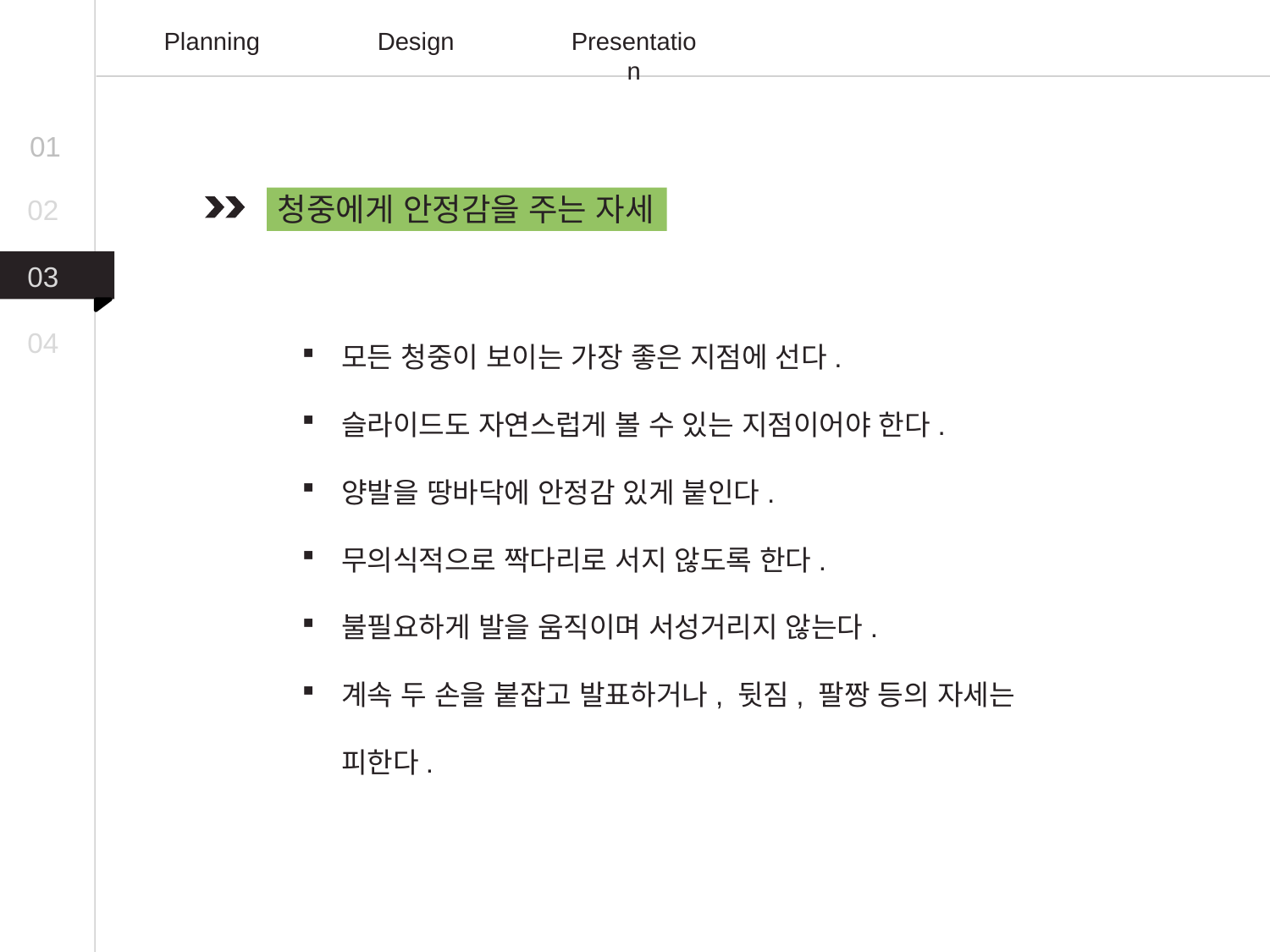

Planning
Design
Presentation
01
청중에게 안정감을 주는 자세
02

03

모든 청중이 보이는 가장 좋은 지점에 선다.
슬라이드도 자연스럽게 볼 수 있는 지점이어야 한다.
양발을 땅바닥에 안정감 있게 붙인다.
무의식적으로 짝다리로 서지 않도록 한다.
불필요하게 발을 움직이며 서성거리지 않는다.
계속 두 손을 붙잡고 발표하거나, 뒷짐, 팔짱 등의 자세는 피한다.
04